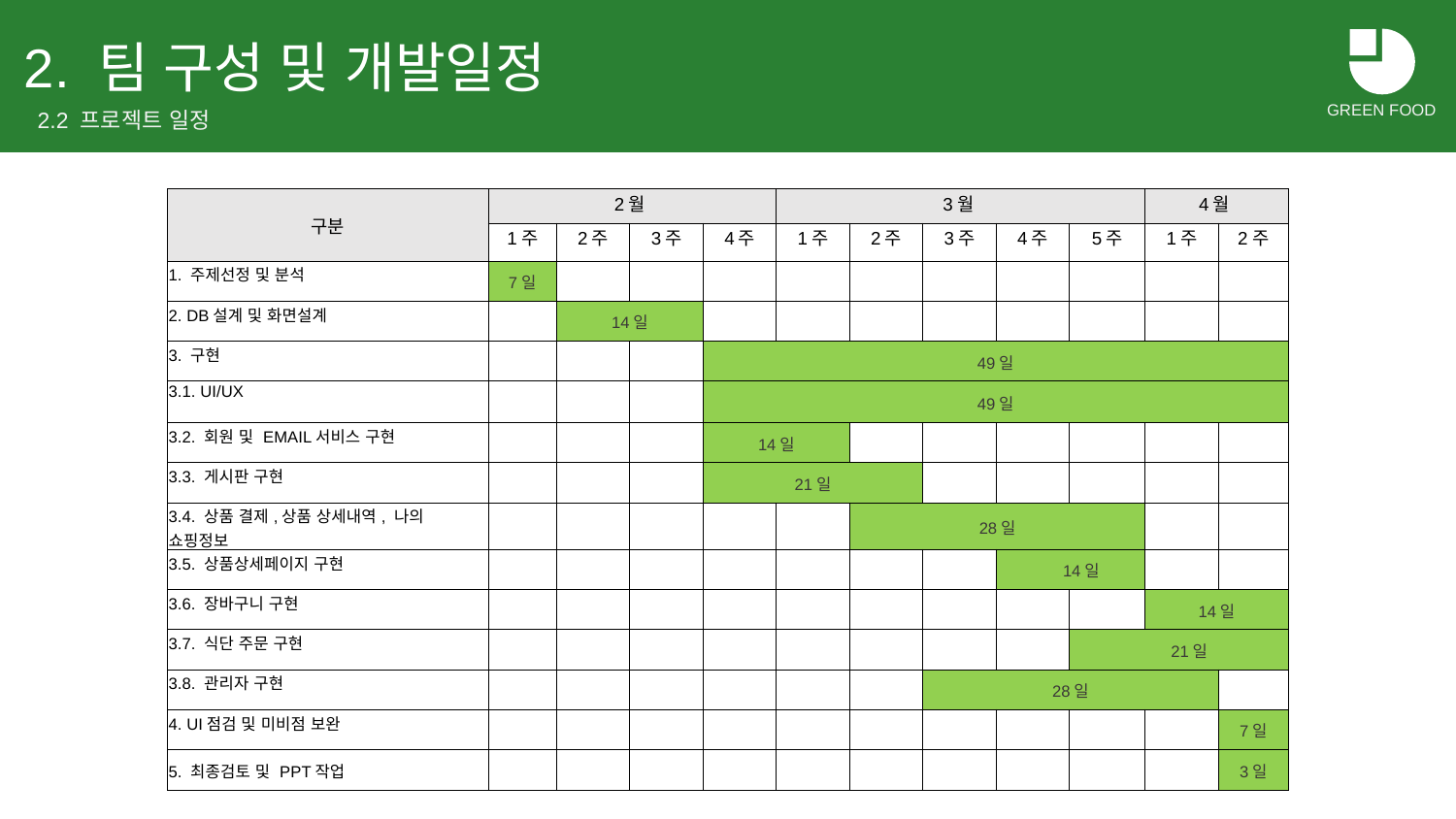

2. 팀 구성 및 개발일정

GREEN FOOD
2.2 프로젝트 일정
| 구분 | 2월 |  |  |  | 3월 |  |  |  |  | 4월 |  |
| --- | --- | --- | --- | --- | --- | --- | --- | --- | --- | --- | --- |
|  | 1주 | 2주 | 3주 | 4주 | 1주 | 2주 | 3주 | 4주 | 5주 | 1주 | 2주 |
| 1. 주제선정 및 분석 | 7일 |  |  |  |  |  |  |  |  |  |  |
| 2. DB설계 및 화면설계 |  | 14일 |  |  |  |  |  |  |  |  |  |
| 3. 구현 |  |  |  | 49일 |  |  |  |  |  |  |  |
| 3.1. UI/UX |  |  |  | 49일 |  |  |  |  |  |  |  |
| 3.2. 회원 및 EMAIL서비스 구현 |  |  |  | 14일 |  |  |  |  |  |  |  |
| 3.3. 게시판 구현 |  |  |  | 21일 |  |  |  |  |  |  |  |
| 3.4. 상품 결제,상품 상세내역, 나의 쇼핑정보 |  |  |  |  |  | 28일 |  |  |  |  |  |
| 3.5. 상품상세페이지 구현 |  |  |  |  |  |  |  | 14일 |  |  |  |
| 3.6. 장바구니 구현 |  |  |  |  |  |  |  |  |  | 14일 |  |
| 3.7. 식단 주문 구현 |  |  |  |  |  |  |  |  | 21일 |  |  |
| 3.8. 관리자 구현 |  |  |  |  |  |  | 28일 |  |  |  |  |
| 4. UI점검 및 미비점 보완 |  |  |  |  |  |  |  |  |  |  | 7일 |
| 5. 최종검토 및 PPT작업 |  |  |  |  |  |  |  |  |  |  | 3일 |